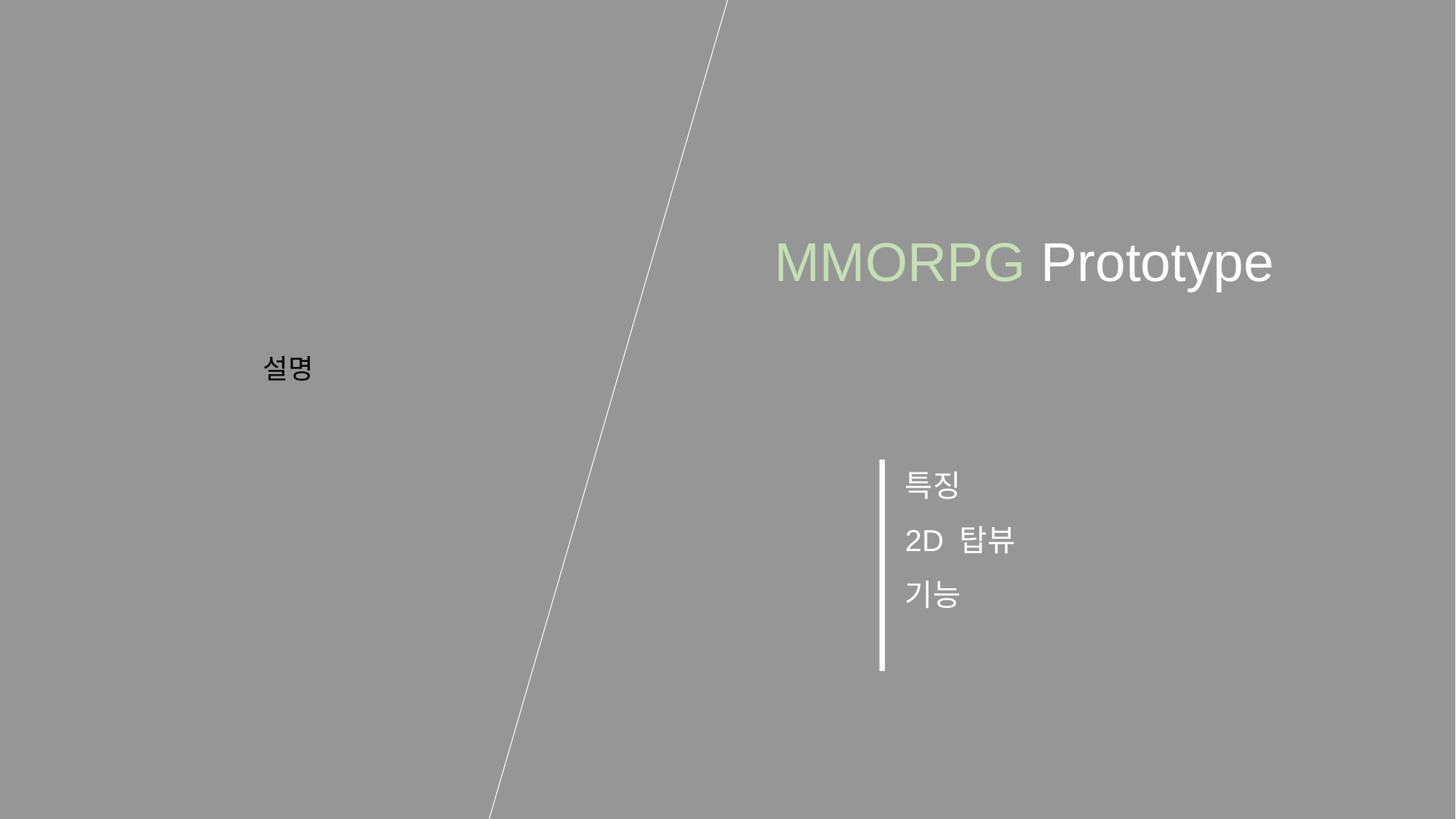

MMORPG Prototype
설명

특징
2D 탑뷰
기능